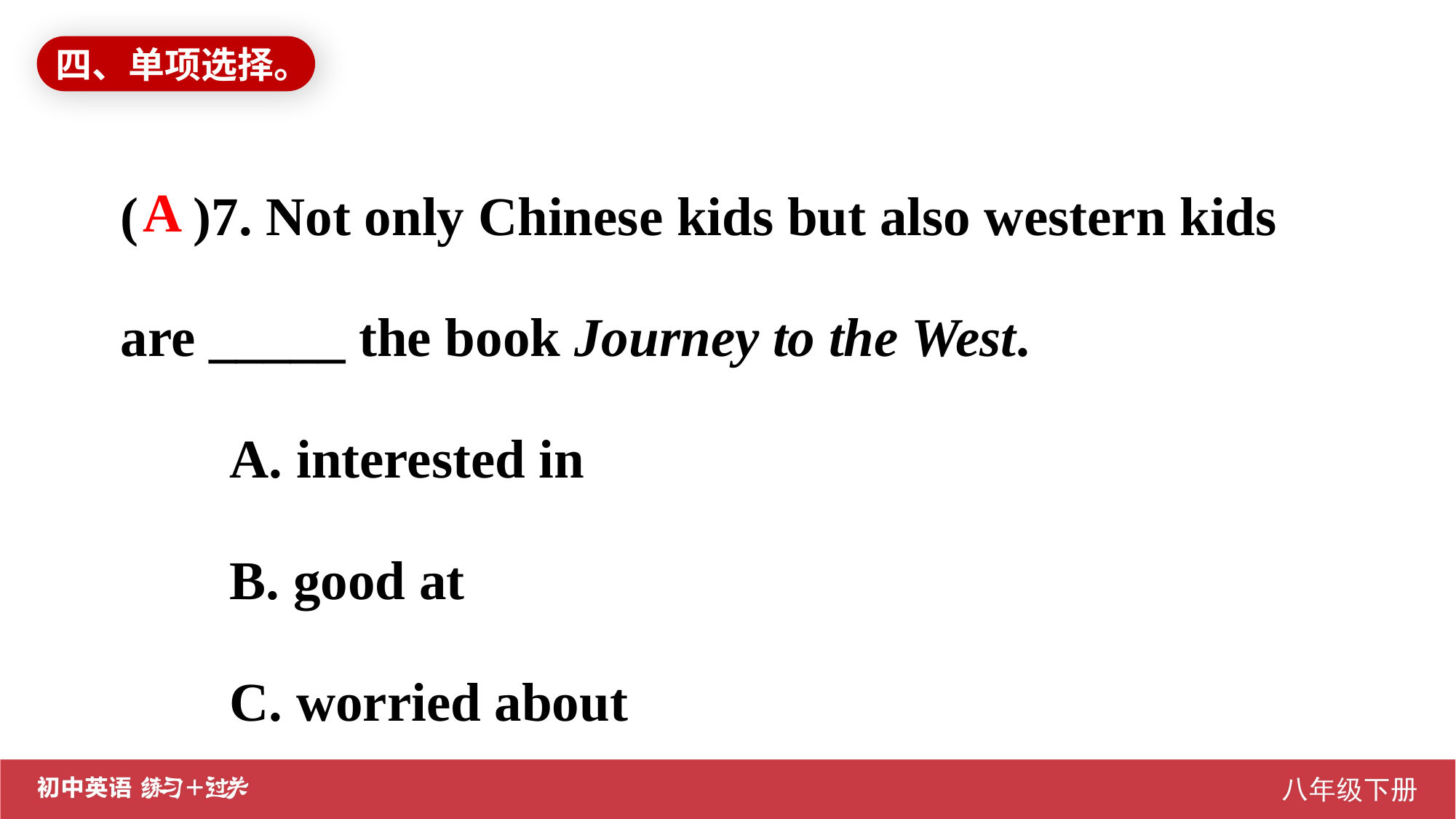

四、单项选择。
(    )7. Not only Chinese kids but also western kids are _____ the book Journey to the West.
A. interested in
B. good at
C. worried about
A